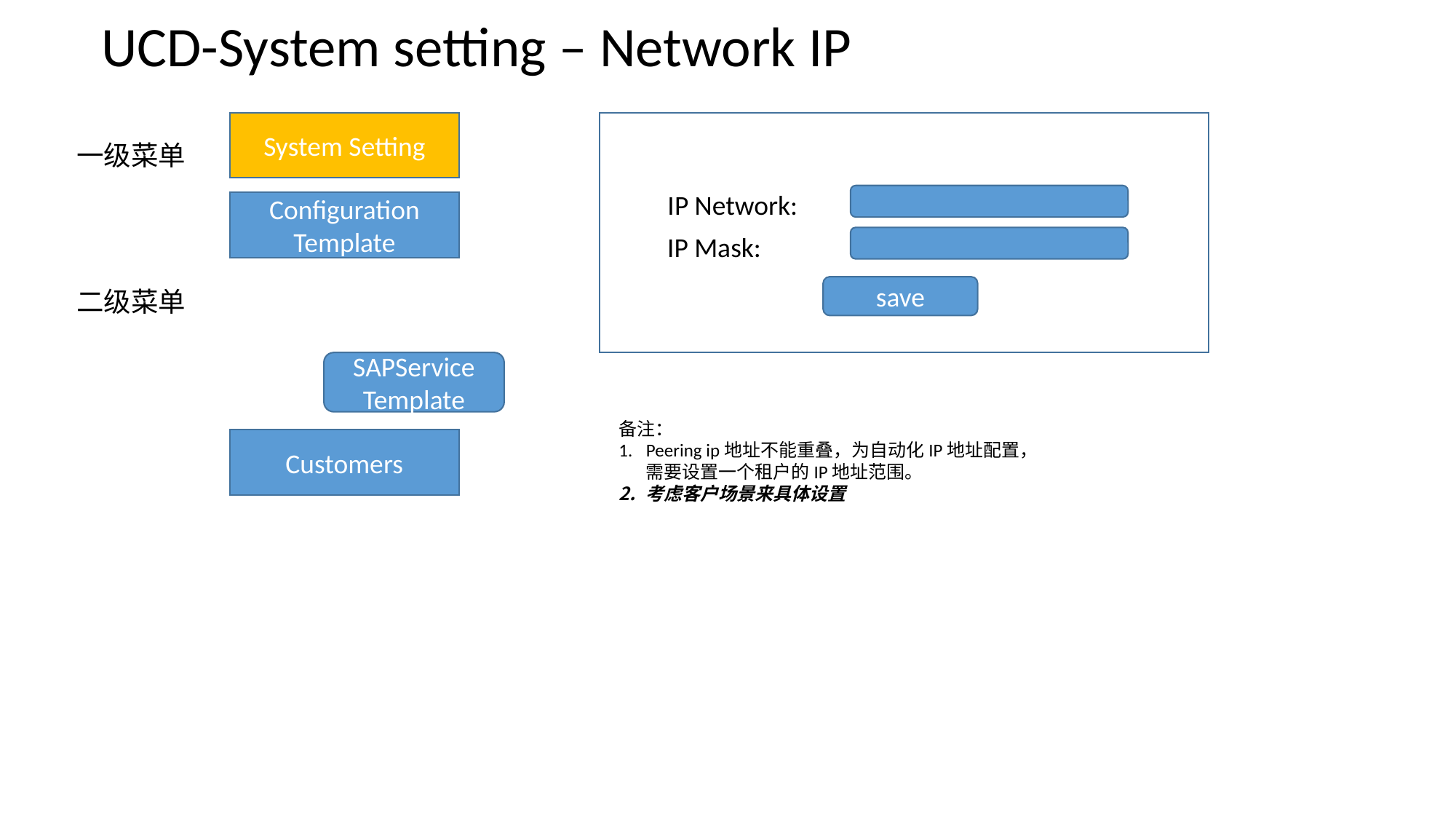

# UCD-System setting – Network IP
System Setting

一级菜单
IP Network:

Configuration Template
IP Mask:

save
二级菜单
SAPService Template
备注：
Peering ip地址不能重叠，为自动化IP地址配置，需要设置一个租户的IP地址范围。
考虑客户场景来具体设置
Customers